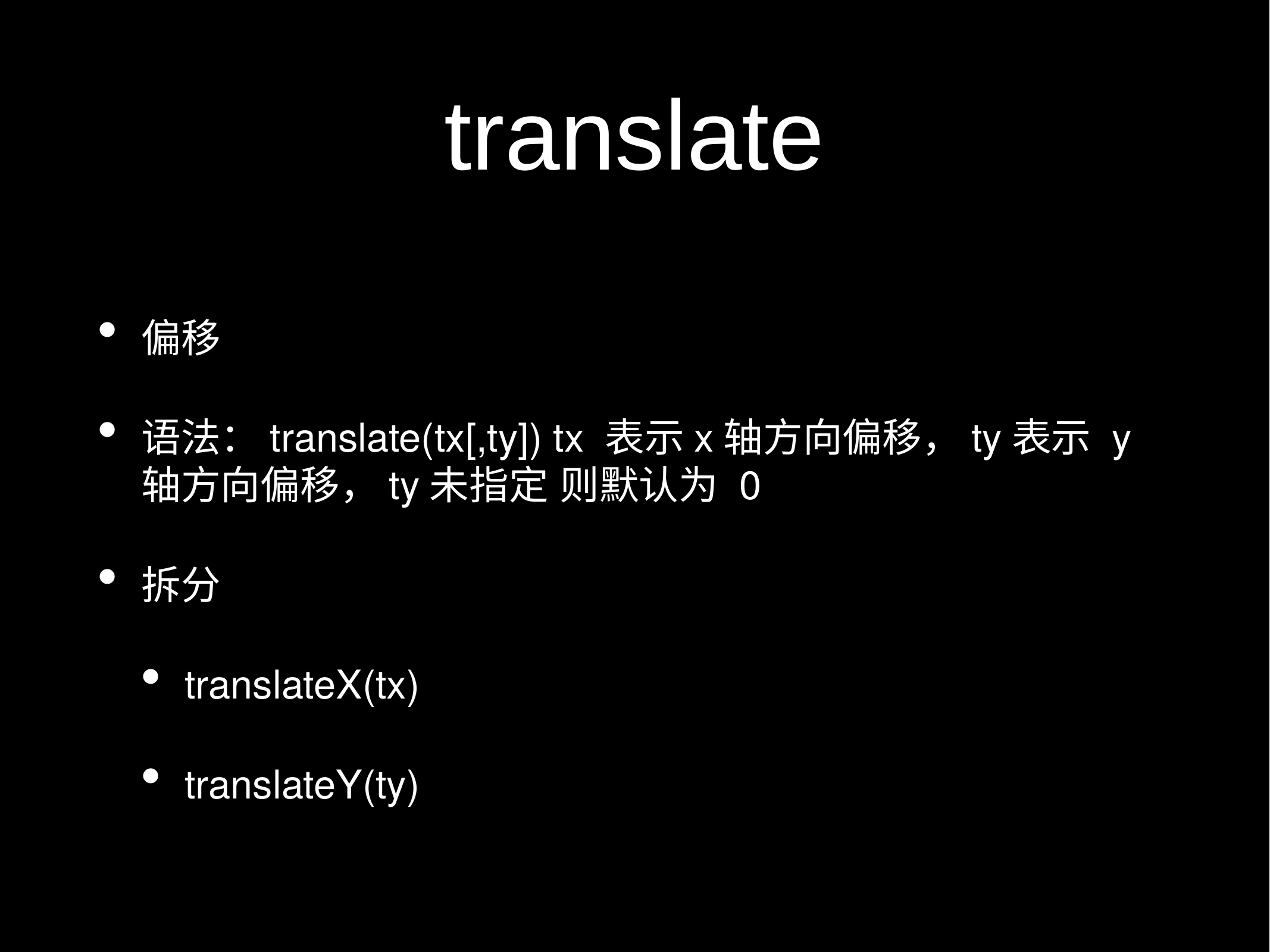

# translate
偏移
语法：translate(tx[,ty]) tx 表示x轴方向偏移，ty表示 y轴方向偏移，ty未指定 则默认为 0
拆分
translateX(tx)
translateY(ty)